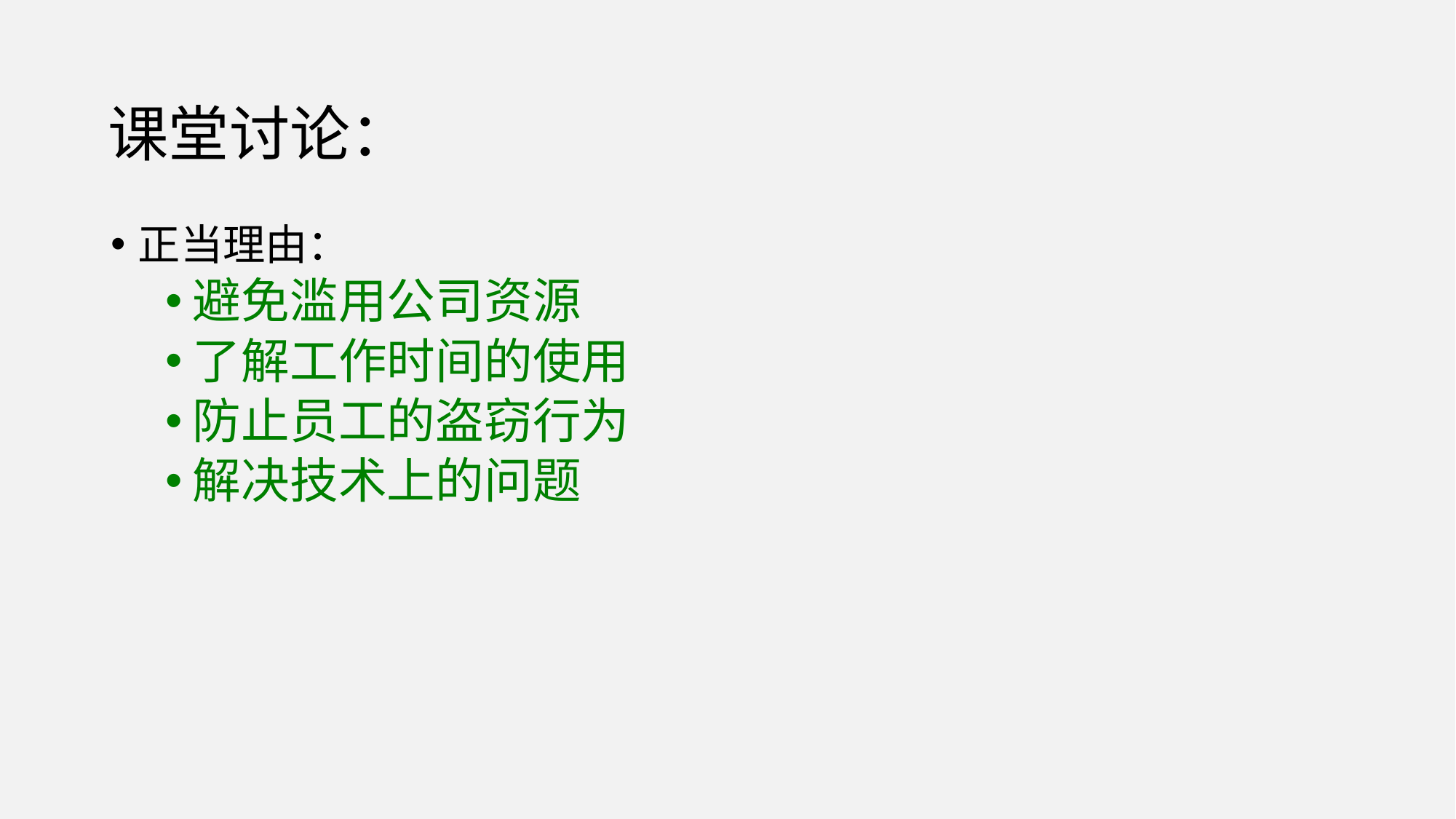

# 课堂讨论：
正当理由：
避免滥用公司资源
了解工作时间的使用
防止员工的盗窃行为
解决技术上的问题